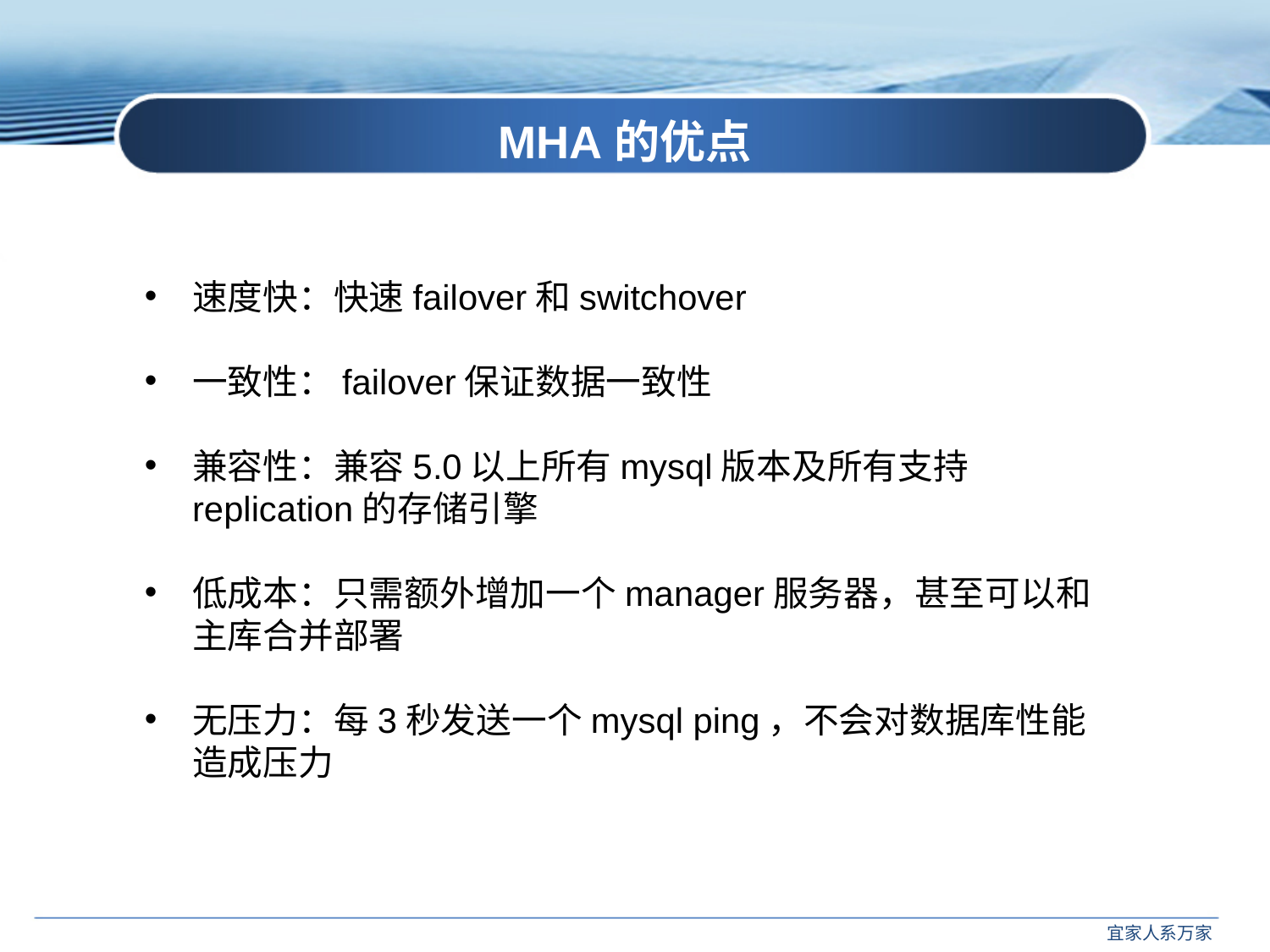

MHA的优点

速度快：快速failover和switchover

一致性：failover保证数据一致性

兼容性：兼容5.0以上所有mysql版本及所有支持replication的存储引擎

低成本：只需额外增加一个manager服务器，甚至可以和主库合并部署

无压力：每3秒发送一个mysql ping，不会对数据库性能造成压力

宜家人系万家